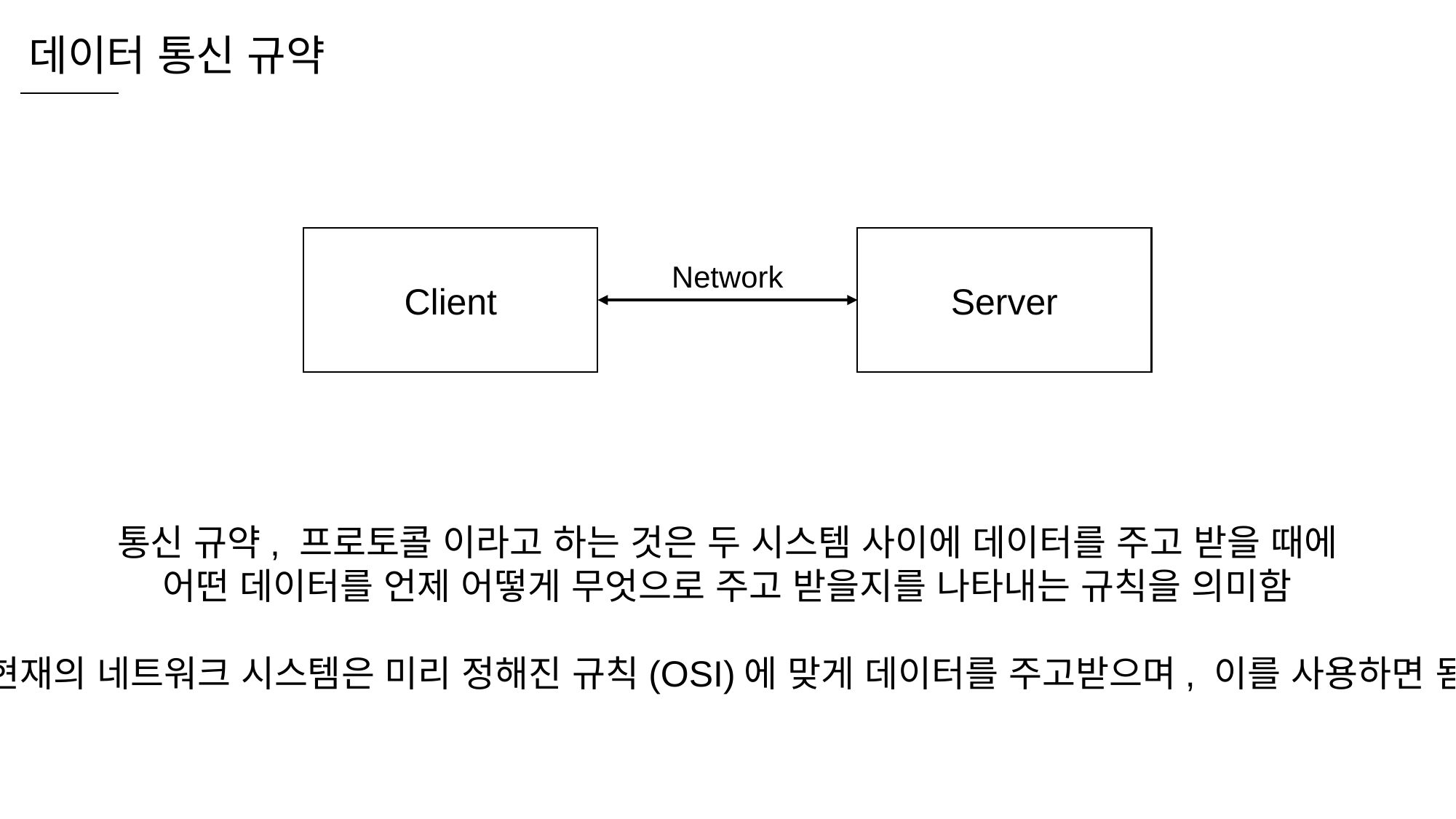

데이터 통신 규약
Client
Server
Network
통신 규약, 프로토콜 이라고 하는 것은 두 시스템 사이에 데이터를 주고 받을 때에
어떤 데이터를 언제 어떻게 무엇으로 주고 받을지를 나타내는 규칙을 의미함

현재의 네트워크 시스템은 미리 정해진 규칙(OSI)에 맞게 데이터를 주고받으며, 이를 사용하면 됨